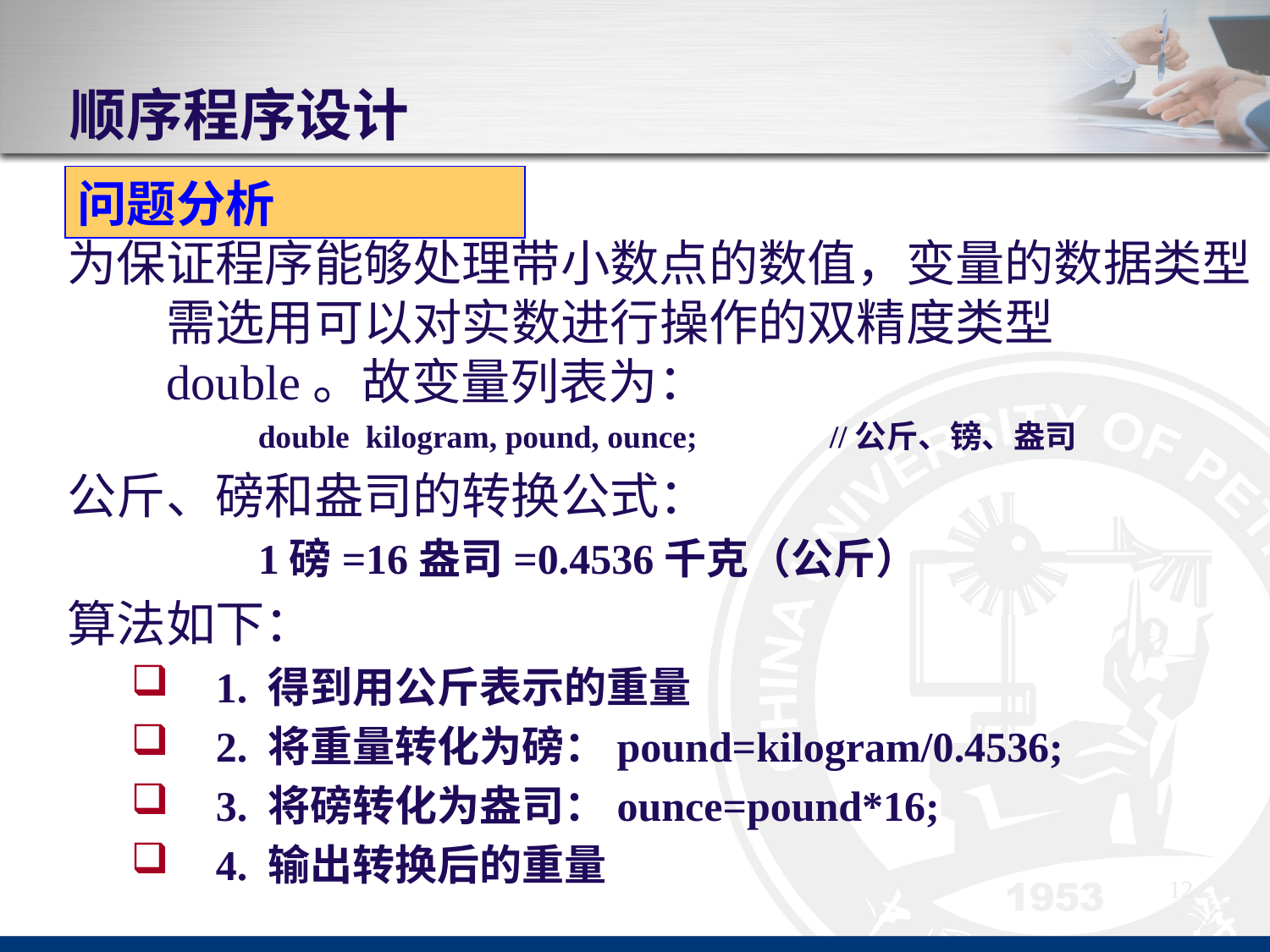

# 顺序程序设计
问题分析
为保证程序能够处理带小数点的数值，变量的数据类型需选用可以对实数进行操作的双精度类型double。故变量列表为：
double  kilogram, pound, ounce;  	//公斤、镑、盎司
公斤、磅和盎司的转换公式：
 	    1磅=16盎司=0.4536千克（公斤）
算法如下：
1. 得到用公斤表示的重量
2. 将重量转化为磅：pound=kilogram/0.4536;
3. 将磅转化为盎司：ounce=pound*16;
4. 输出转换后的重量
12